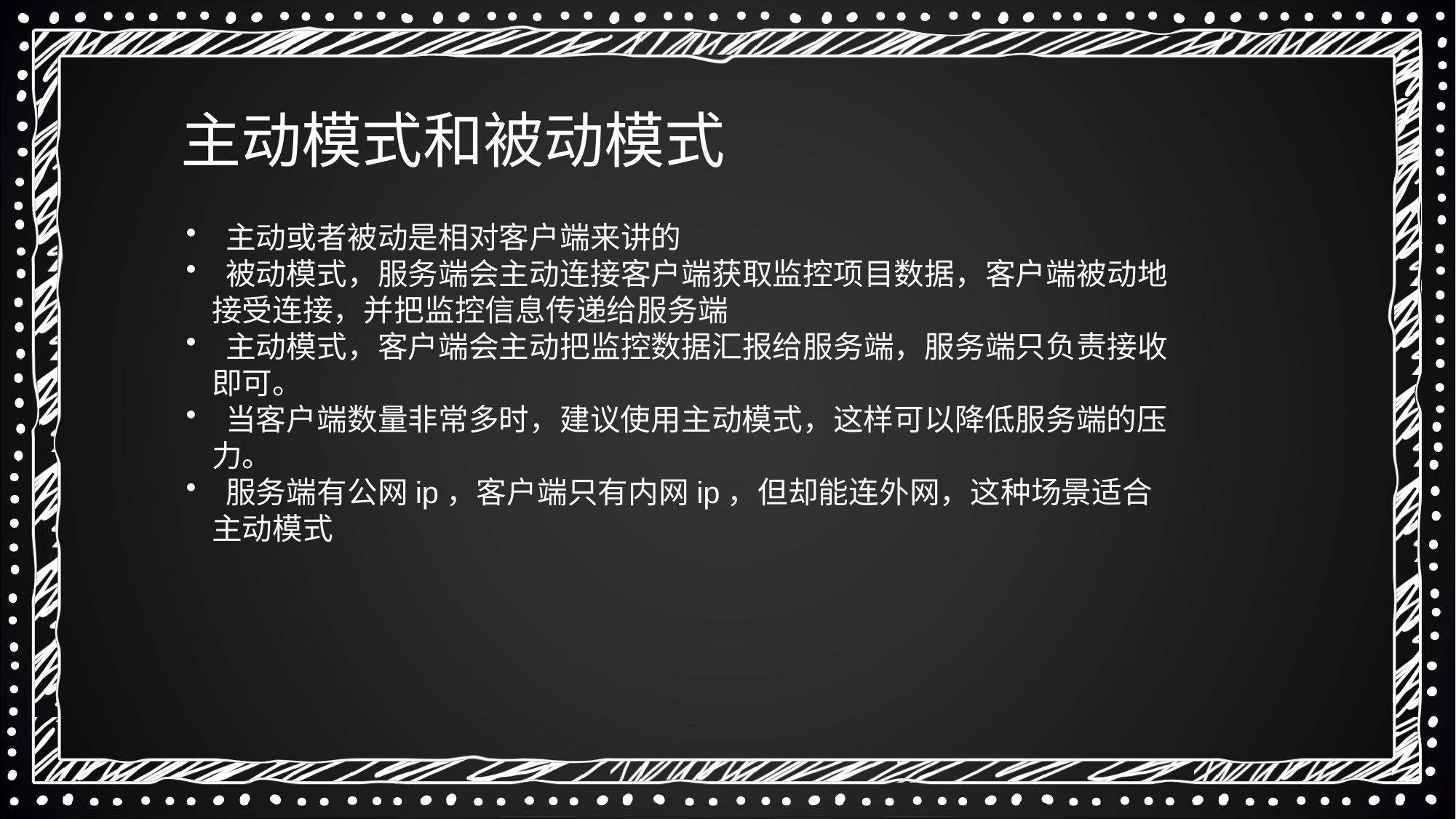

主动模式和被动模式
 主动或者被动是相对客户端来讲的
 被动模式，服务端会主动连接客户端获取监控项目数据，客户端被动地接受连接，并把监控信息传递给服务端
 主动模式，客户端会主动把监控数据汇报给服务端，服务端只负责接收即可。
 当客户端数量非常多时，建议使用主动模式，这样可以降低服务端的压力。
 服务端有公网ip，客户端只有内网ip，但却能连外网，这种场景适合主动模式